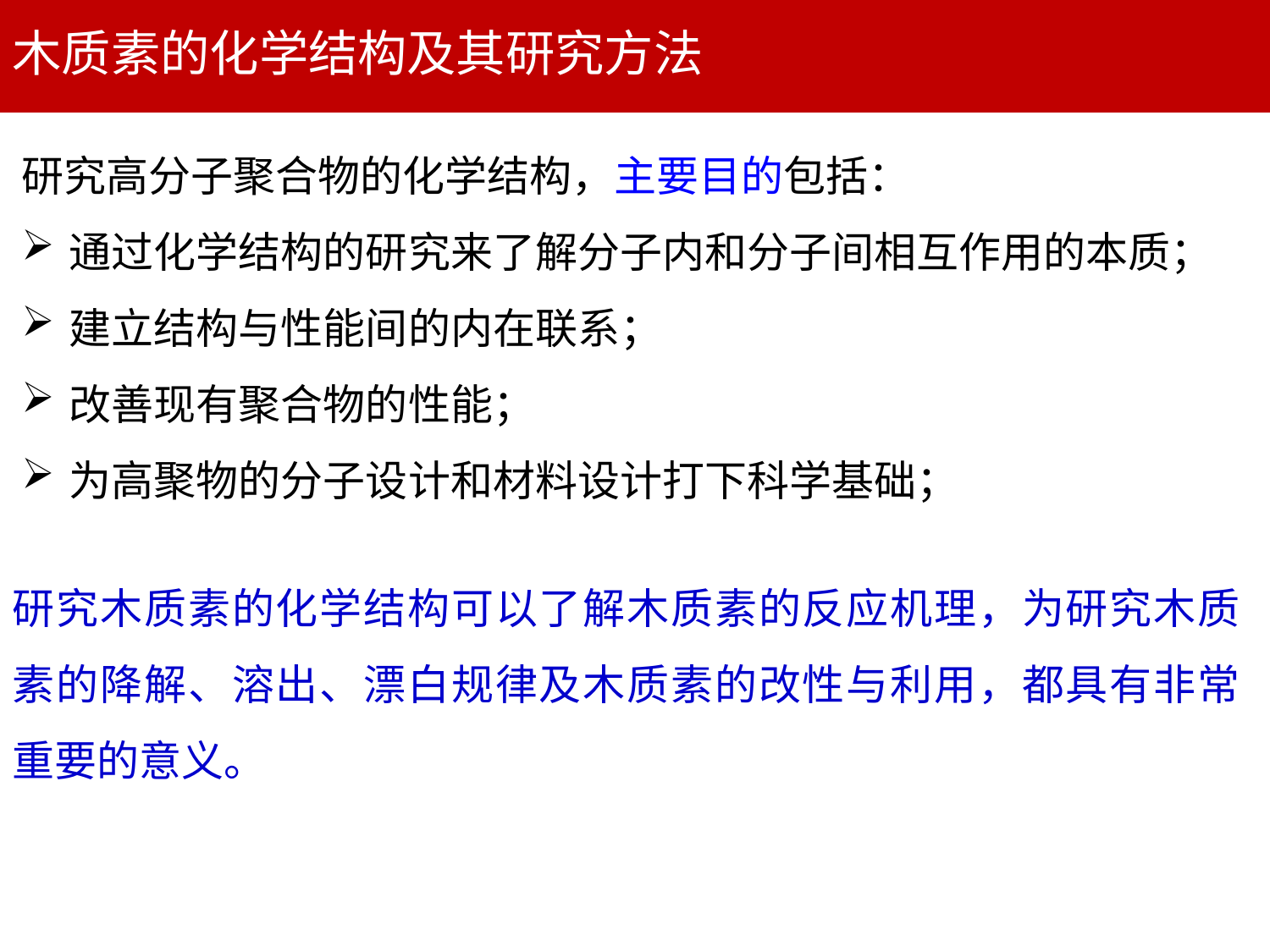

木质素的化学结构及其研究方法
研究高分子聚合物的化学结构，主要目的包括：
通过化学结构的研究来了解分子内和分子间相互作用的本质；
建立结构与性能间的内在联系；
改善现有聚合物的性能；
为高聚物的分子设计和材料设计打下科学基础；
研究木质素的化学结构可以了解木质素的反应机理，为研究木质素的降解、溶出、漂白规律及木质素的改性与利用，都具有非常重要的意义。